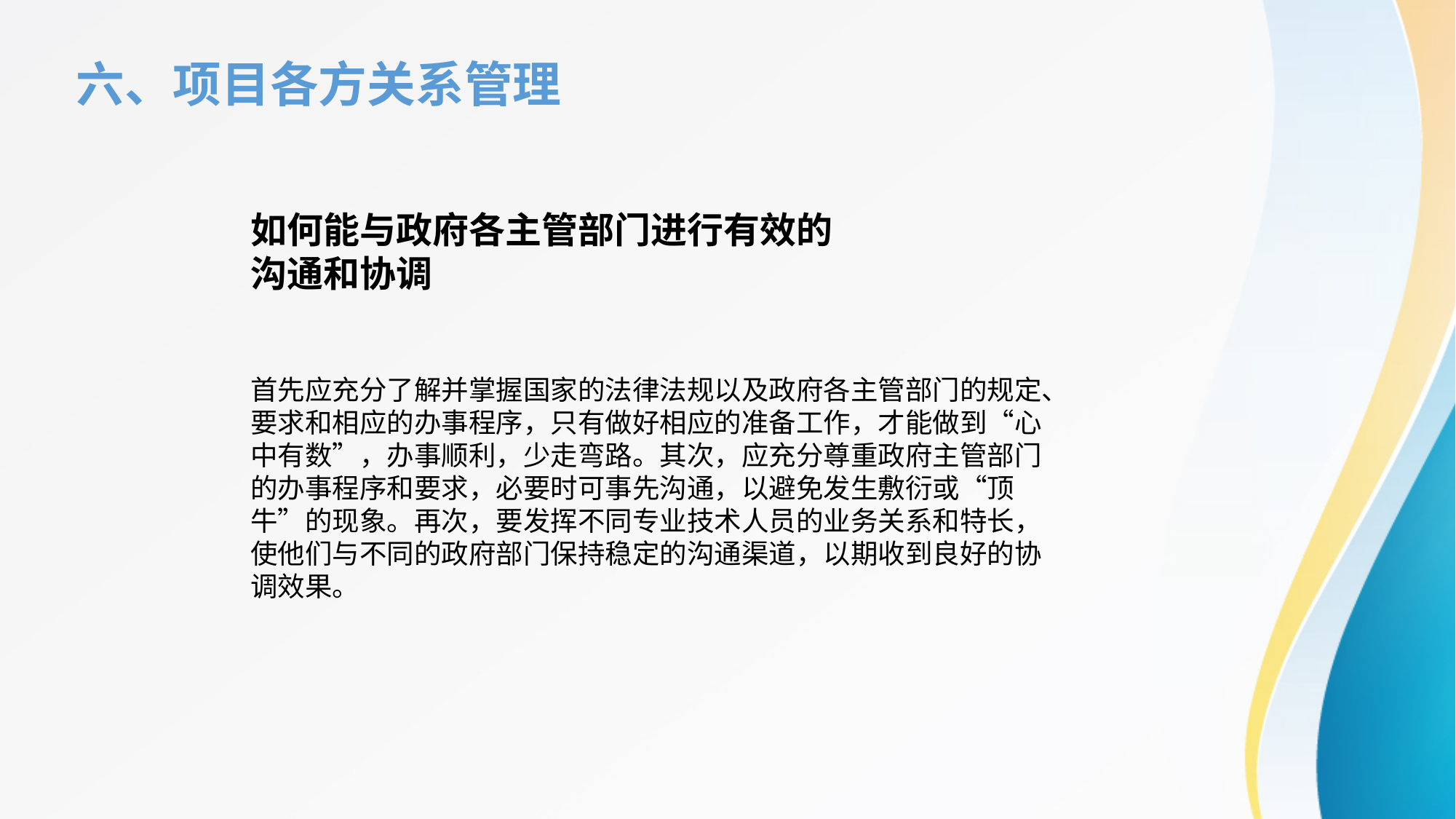

六、项目各方关系管理
如何能与政府各主管部门进行有效的沟通和协调
首先应充分了解并掌握国家的法律法规以及政府各主管部门的规定、要求和相应的办事程序，只有做好相应的准备工作，才能做到“心中有数”，办事顺利，少走弯路。其次，应充分尊重政府主管部门的办事程序和要求，必要时可事先沟通，以避免发生敷衍或“顶牛”的现象。再次，要发挥不同专业技术人员的业务关系和特长，使他们与不同的政府部门保持稳定的沟通渠道，以期收到良好的协调效果。